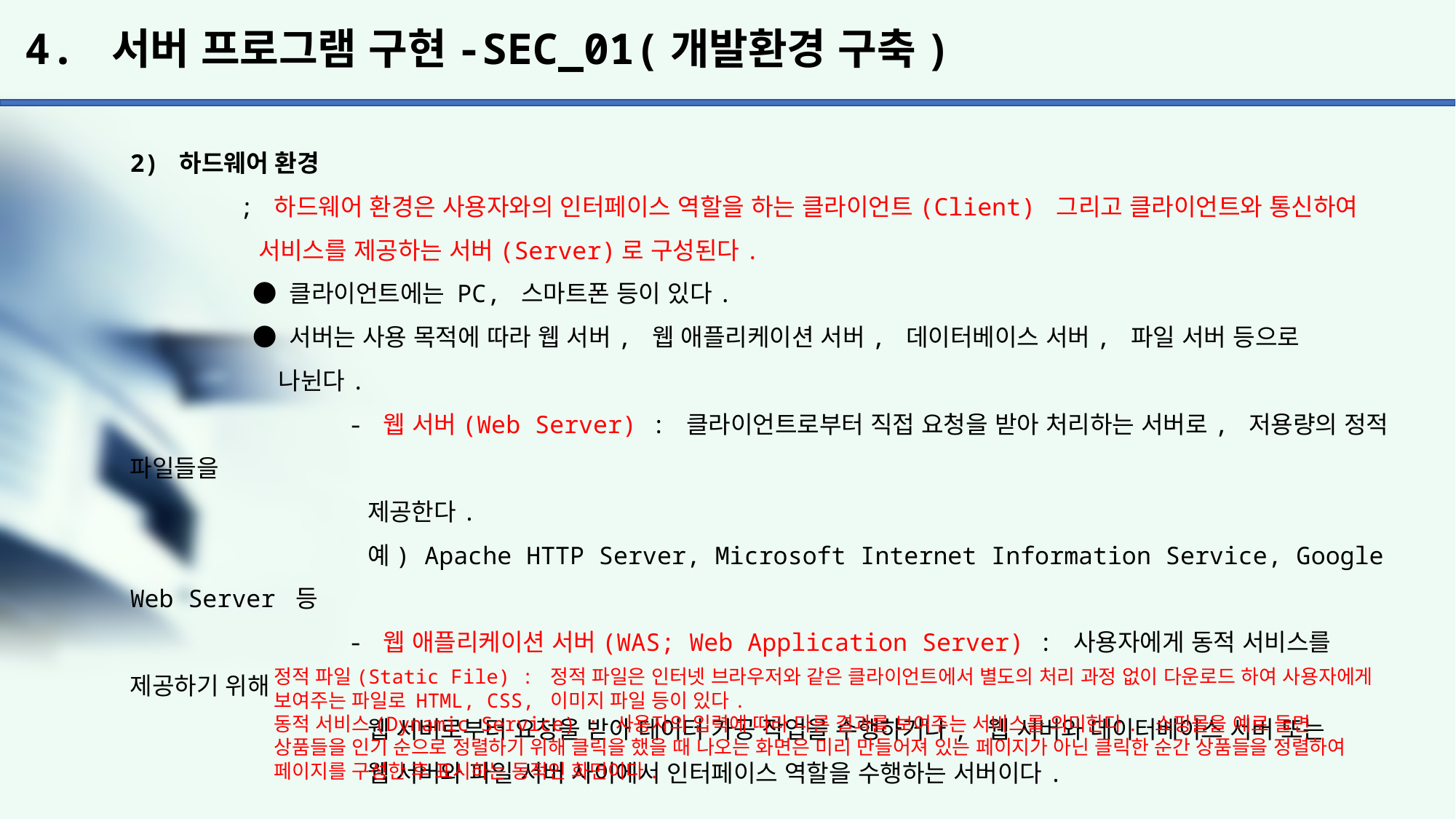

# 4. 서버 프로그램 구현-SEC_01(개발환경 구축)
2) 하드웨어 환경
	; 하드웨어 환경은 사용자와의 인터페이스 역할을 하는 클라이언트(Client) 그리고 클라이언트와 통신하여
	  서비스를 제공하는 서버(Server)로 구성된다.
	  ● 클라이언트에는 PC, 스마트폰 등이 있다.
	  ● 서버는 사용 목적에 따라 웹 서버, 웹 애플리케이션 서버, 데이터베이스 서버, 파일 서버 등으로
	     나뉜다.
		- 웹 서버(Web Server) : 클라이언트로부터 직접 요청을 받아 처리하는 서버로, 저용량의 정적 파일들을
		  제공한다.
		  예) Apache HTTP Server, Microsoft Internet Information Service, Google Web Server 등
		- 웹 애플리케이션 서버(WAS; Web Application Server) : 사용자에게 동적 서비스를 제공하기 위해
		  웹 서버로부터 요청을 받아 데이터 가공 작업을 수행하거나, 웹 서버와 데이터베이스 서버 또는
		  웹 서버와 파일 서버 사이에서 인터페이스 역할을 수행하는 서버이다.
정적 파일(Static File) : 정적 파일은 인터넷 브라우저와 같은 클라이언트에서 별도의 처리 과정 없이 다운로드 하여 사용자에게 보여주는 파일로 HTML, CSS, 이미지 파일 등이 있다.
동적 서비스(Dynamic Service) : 사용자의 입력에 따라 다른 결과를 보여주는 서비스를 의미한다. 쇼핑몰을 예로 들면 상품들을 인기 순으로 정렬하기 위해 클릭을 했을 때 나오는 화면은 미리 만들어져 있는 페이지가 아닌 클릭한 순간 상품들을 정렬하여 페이지를 구성한 후 표시하는 동적인 화면이다.